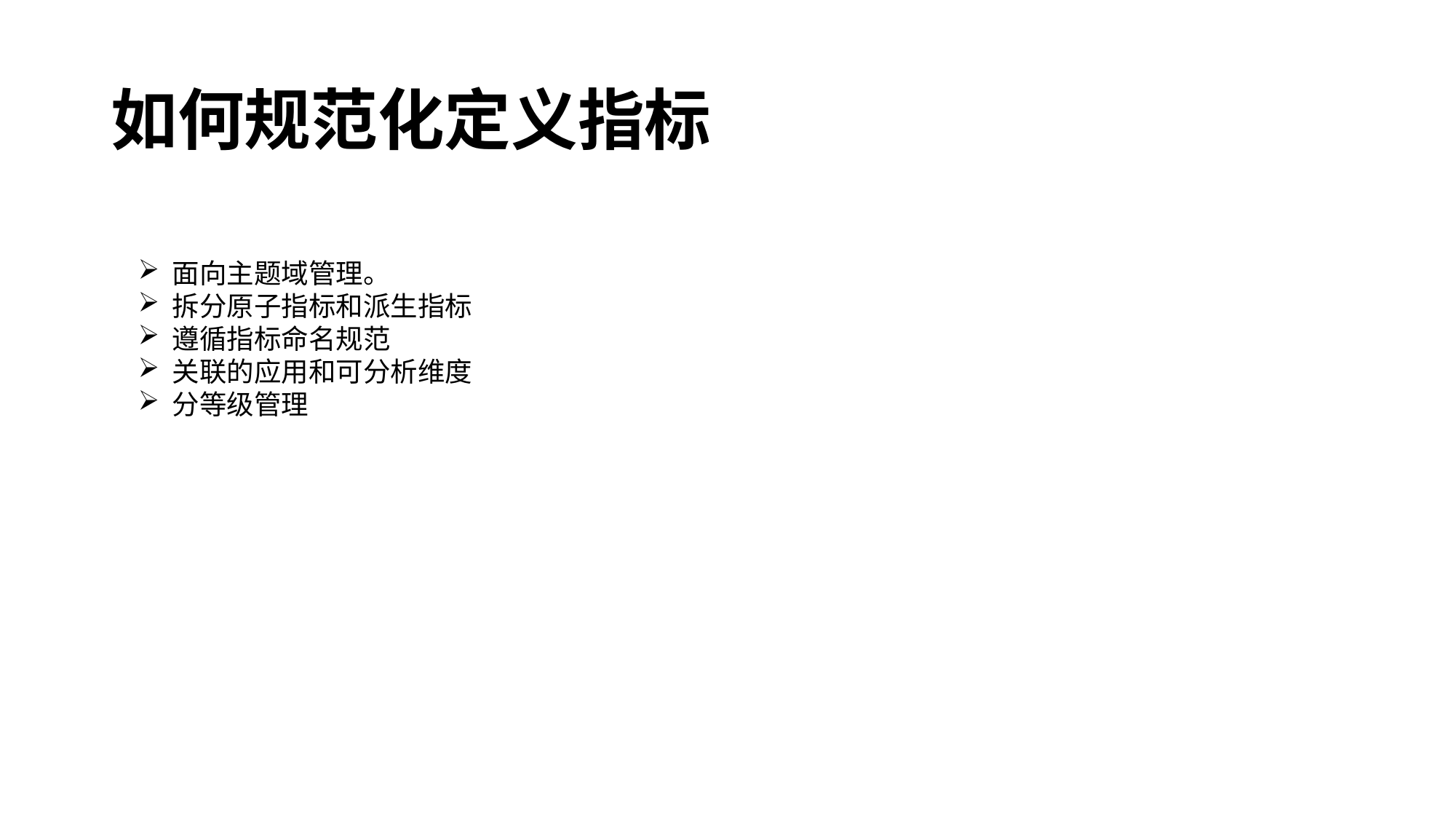

# 如何规范化定义指标
面向主题域管理。
拆分原子指标和派生指标
遵循指标命名规范
关联的应用和可分析维度
分等级管理